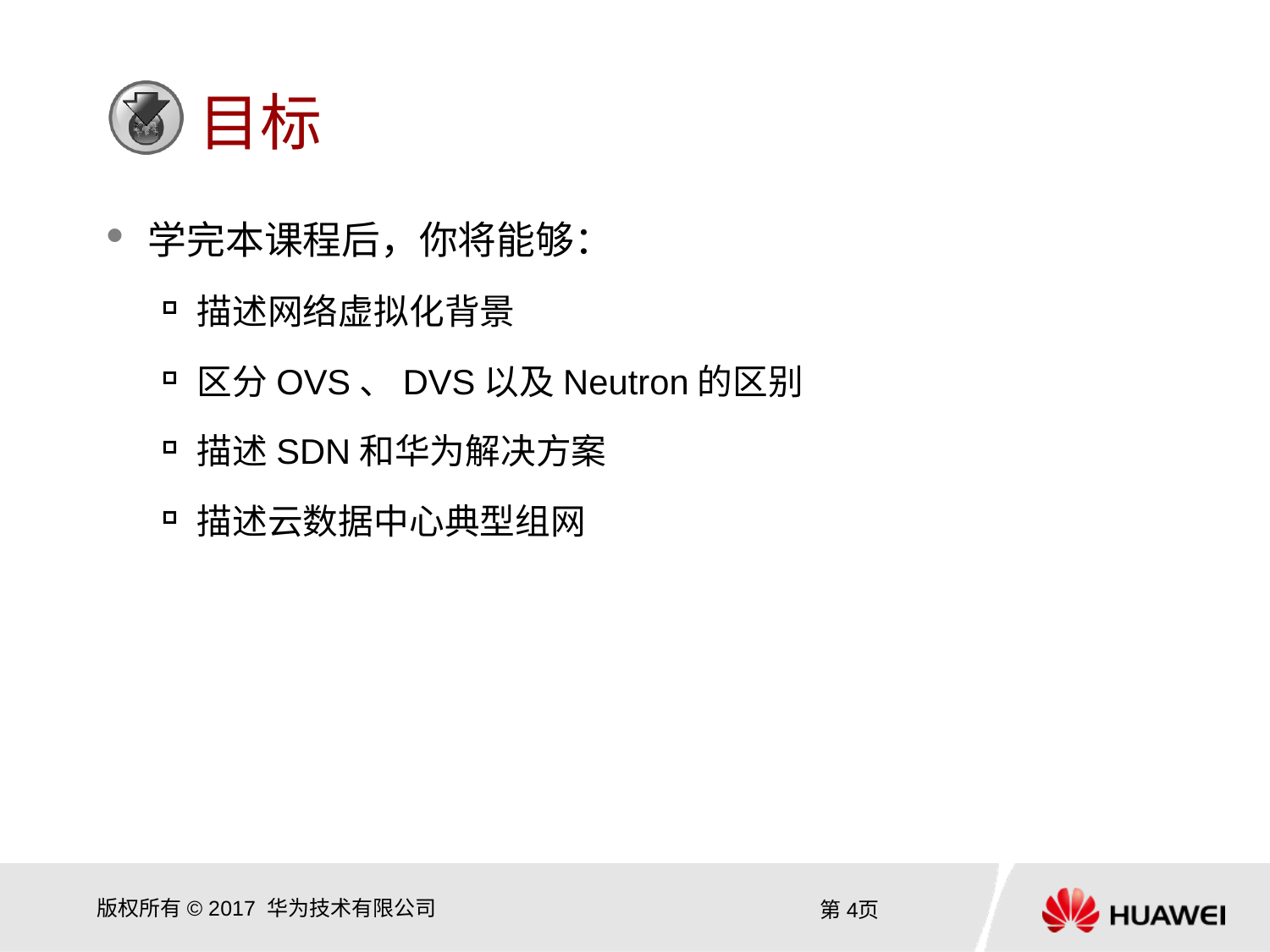

学完本课程后，你将能够：
描述网络虚拟化背景
区分OVS、DVS以及Neutron的区别
描述SDN和华为解决方案
描述云数据中心典型组网